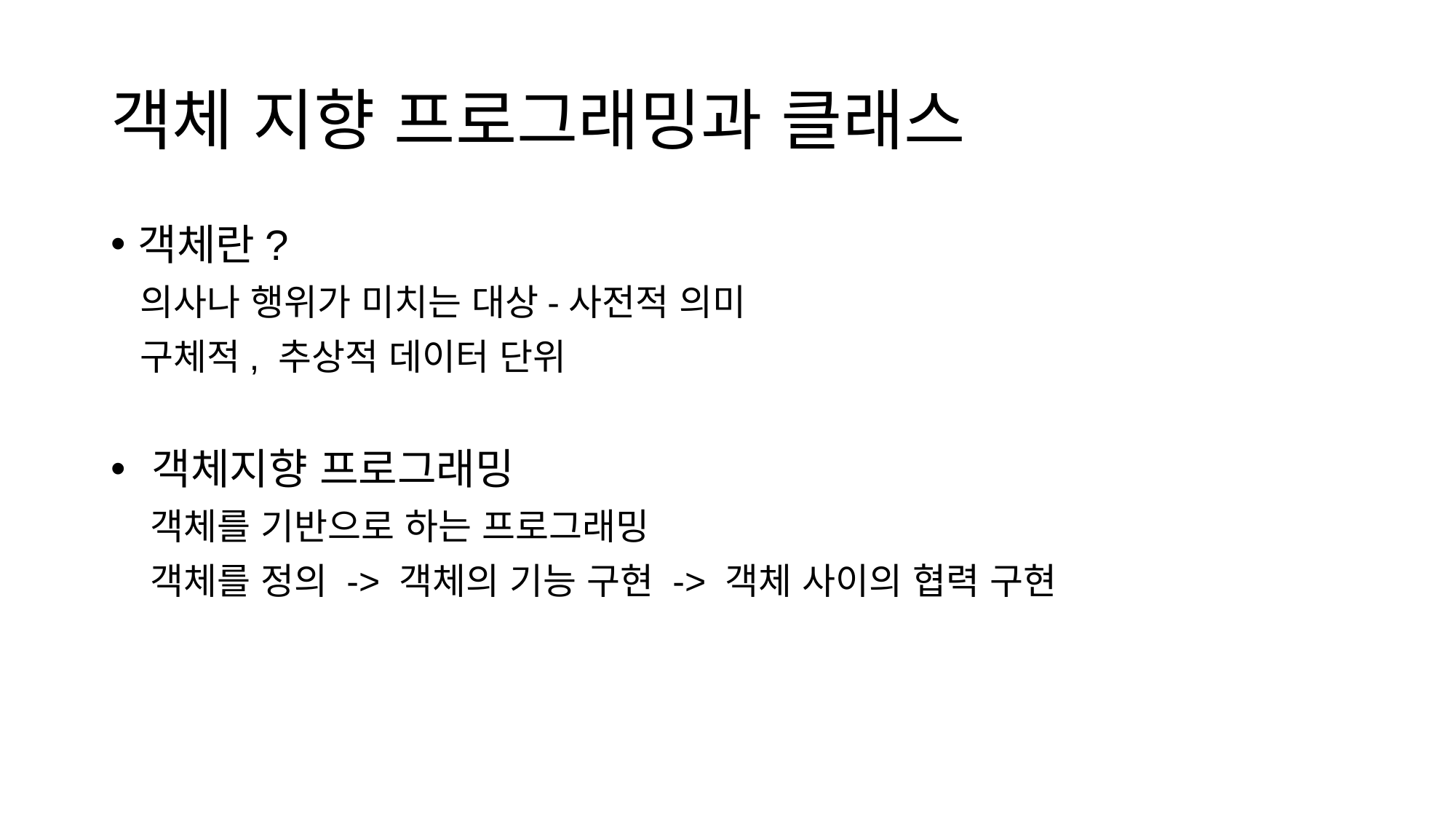

# 객체 지향 프로그래밍과 클래스
객체란?
  의사나 행위가 미치는 대상-사전적 의미
  구체적, 추상적 데이터 단위

객체지향 프로그래밍
   객체를 기반으로 하는 프로그래밍
   객체를 정의 -> 객체의 기능 구현 -> 객체 사이의 협력 구현